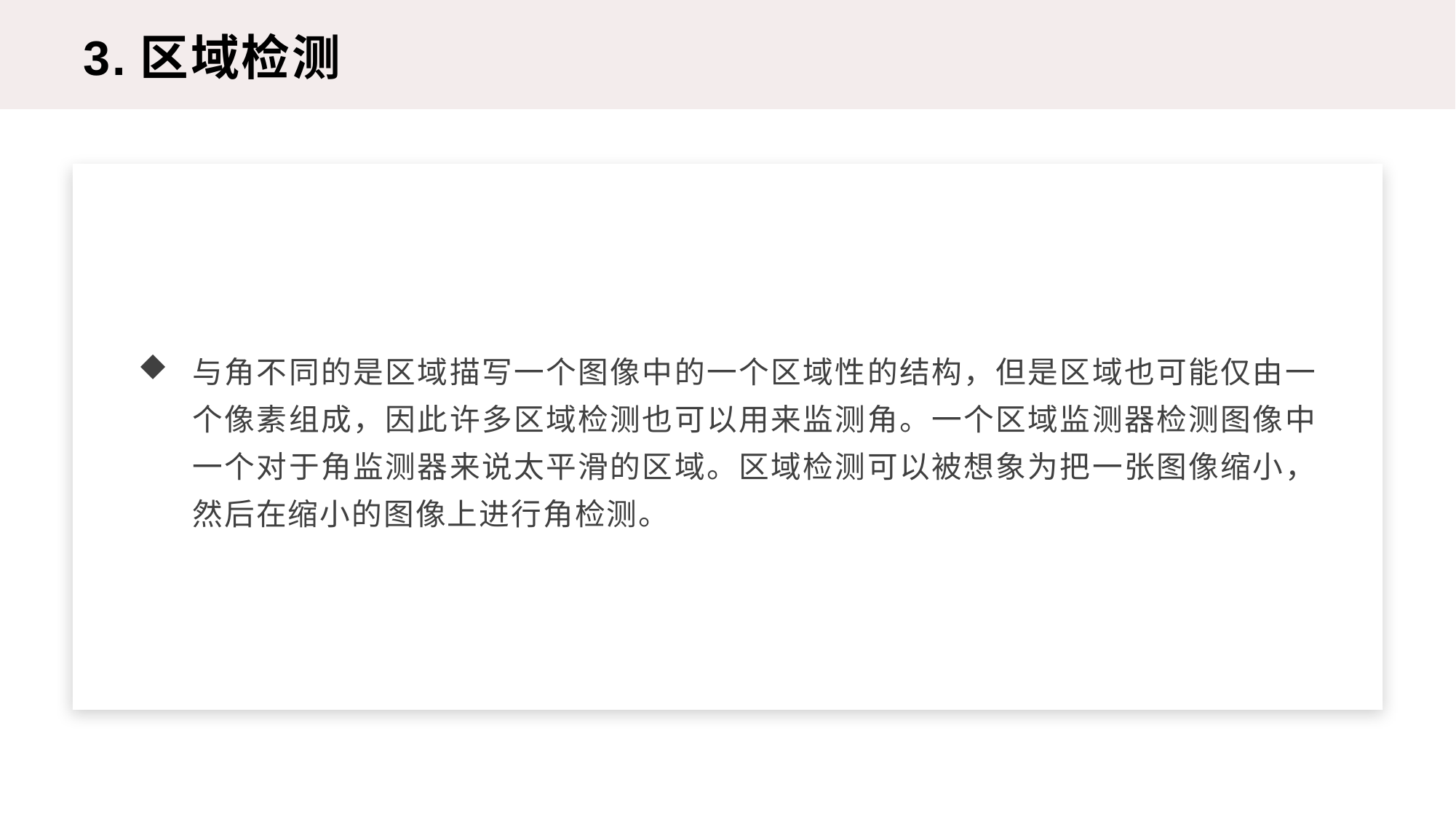

3.区域检测

与角不同的是区域描写一个图像中的一个区域性的结构，但是区域也可能仅由一个像素组成，因此许多区域检测也可以用来监测角。一个区域监测器检测图像中一个对于角监测器来说太平滑的区域。区域检测可以被想象为把一张图像缩小，然后在缩小的图像上进行角检测。